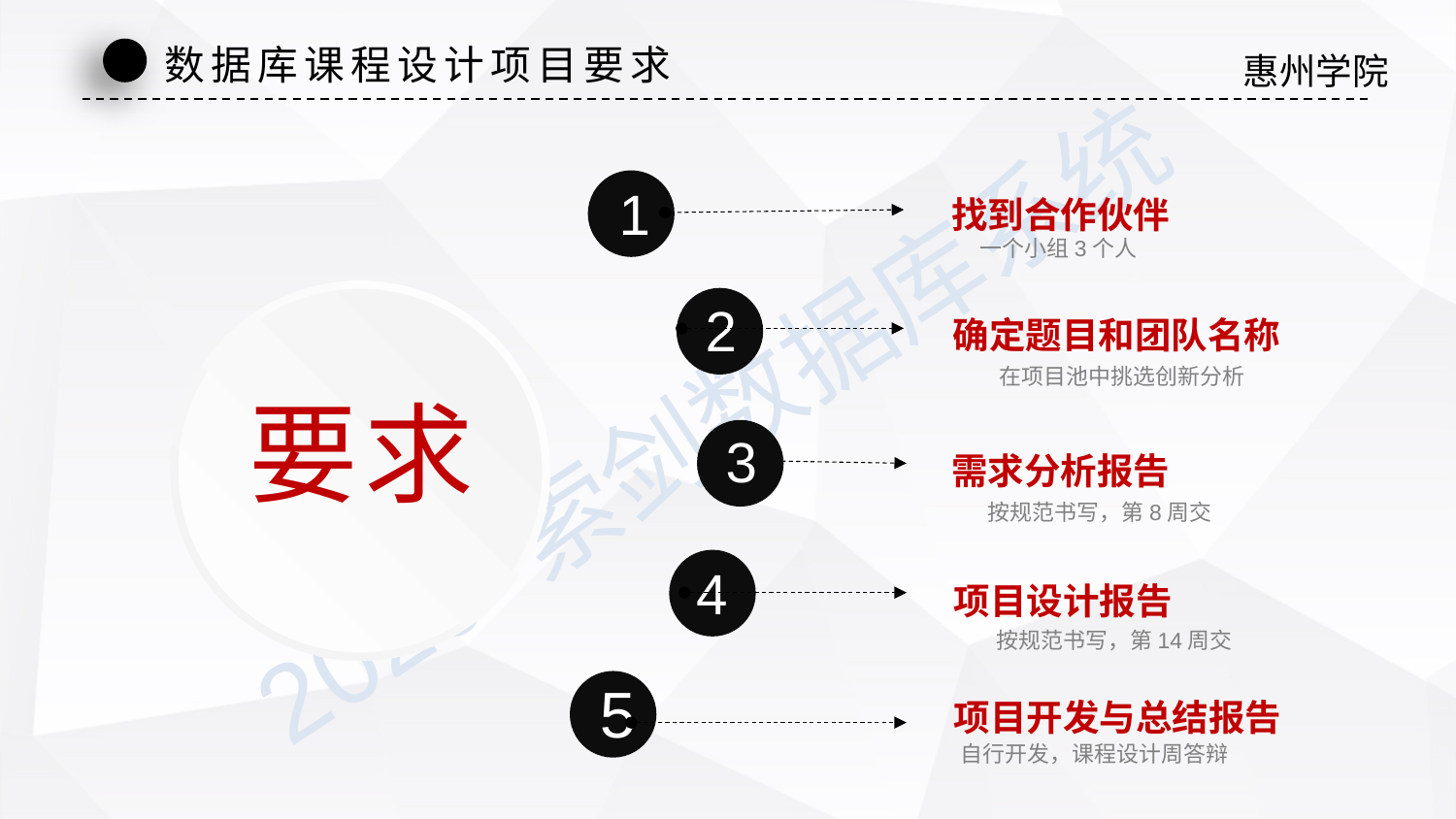

数据库课程设计项目要求

1
找到合作伙伴
     一个小组3个人

2
确定题目和团队名称

         在项目池中挑选创新分析
要求
3

需求分析报告
按规范书写，第8周交

4
项目设计报告
按规范书写，第14周交
5

项目开发与总结报告
自行开发，课程设计周答辩